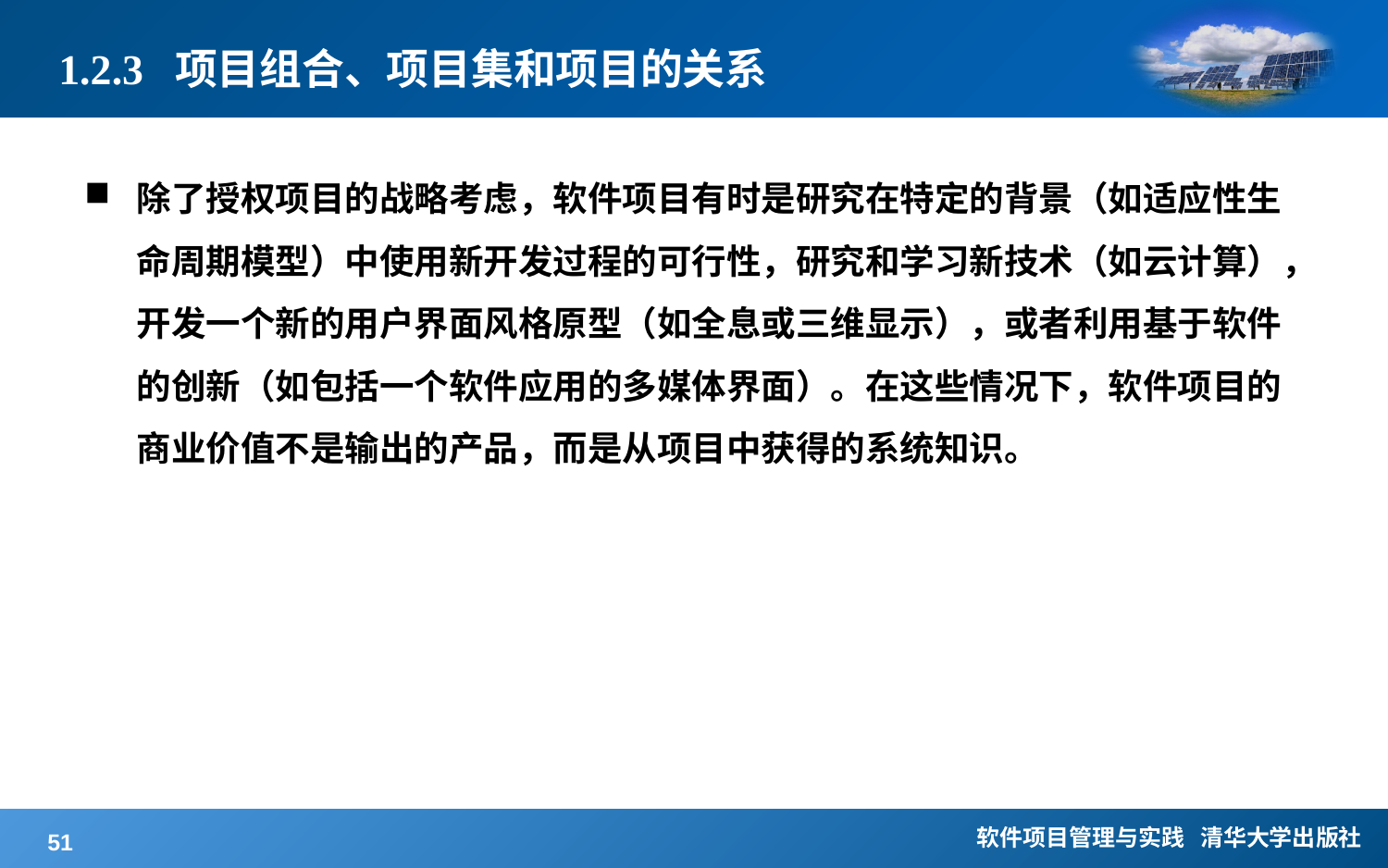

# 1.2.3  项目组合、项目集和项目的关系
除了授权项目的战略考虑，软件项目有时是研究在特定的背景（如适应性生命周期模型）中使用新开发过程的可行性，研究和学习新技术（如云计算），开发一个新的用户界面风格原型（如全息或三维显示），或者利用基于软件的创新（如包括一个软件应用的多媒体界面）。在这些情况下，软件项目的商业价值不是输出的产品，而是从项目中获得的系统知识。